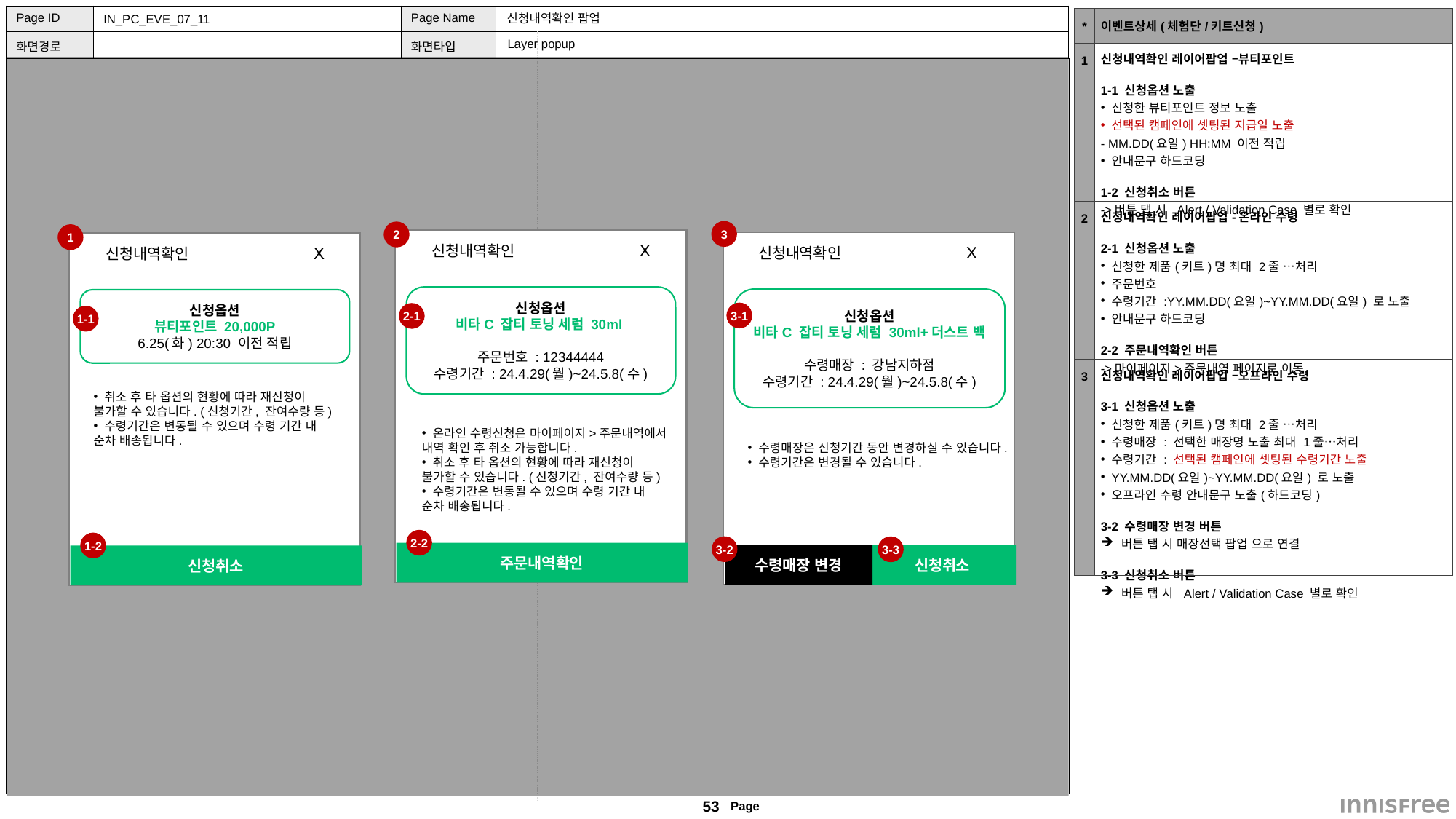

# 신청내역확인 팝업
IN_PC_EVE_07_11
| \* | 이벤트상세(체험단/키트신청) |
| --- | --- |
| 1 | 신청내역확인 레이어팝업 –뷰티포인트 1-1 신청옵션 노출 신청한 뷰티포인트 정보 노출 선택된 캠페인에 셋팅된 지급일 노출 - MM.DD(요일) HH:MM 이전 적립 안내문구 하드코딩 1-2 신청취소 버튼 ->버튼 탭 시 Alert / Validation Case 별로 확인 |
| 2 | 신청내역확인 레이어팝업-온라인 수령 2-1 신청옵션 노출 신청한 제품(키트)명 최대 2줄 …처리 주문번호 수령기간 :YY.MM.DD(요일)~YY.MM.DD(요일) 로 노출 안내문구 하드코딩 2-2 주문내역확인 버튼 ->마이페이지>주문내역 페이지로 이동 |
| 3 | 신청내역확인 레이어팝업 –오프라인 수령 3-1 신청옵션 노출 신청한 제품(키트)명 최대 2줄 …처리 수령매장 : 선택한 매장명 노출 최대 1줄…처리 수령기간 : 선택된 캠페인에 셋팅된 수령기간 노출 YY.MM.DD(요일)~YY.MM.DD(요일) 로 노출 오프라인 수령 안내문구 노출(하드코딩) 3-2 수령매장 변경 버튼 버튼 탭 시 매장선택 팝업 으로 연결 3-3 신청취소 버튼 버튼 탭 시 Alert / Validation Case 별로 확인 |
Layer popup

3
2
1

신청내역확인                             X
신청내역확인                             X
신청내역확인                             X
신청옵션
비타C 잡티 토닝 세럼 30ml

주문번호 : 12344444
수령기간 : 24.4.29(월)~24.5.8(수)
신청옵션
비타C 잡티 토닝 세럼 30ml+더스트 백

수령매장 : 강남지하점
수령기간 : 24.4.29(월)~24.5.8(수)
신청옵션
뷰티포인트 20,000P
6.25(화) 20:30 이전 적립
3-1
2-1
1-1
취소 후 타 옵션의 현황에 따라 재신청이
불가할 수 있습니다. (신청기간, 잔여수량 등)
수령기간은 변동될 수 있으며 수령 기간 내
순차 배송됩니다.
온라인 수령신청은 마이페이지>주문내역에서
내역 확인 후 취소 가능합니다.
취소 후 타 옵션의 현황에 따라 재신청이
불가할 수 있습니다. (신청기간, 잔여수량 등)
수령기간은 변동될 수 있으며 수령 기간 내
순차 배송됩니다.
수령매장은 신청기간 동안 변경하실 수 있습니다.
수령기간은 변경될 수 있습니다.
2-2
1-2
3-2
3-3
주문내역확인
수령매장 변경
신청취소
신청취소